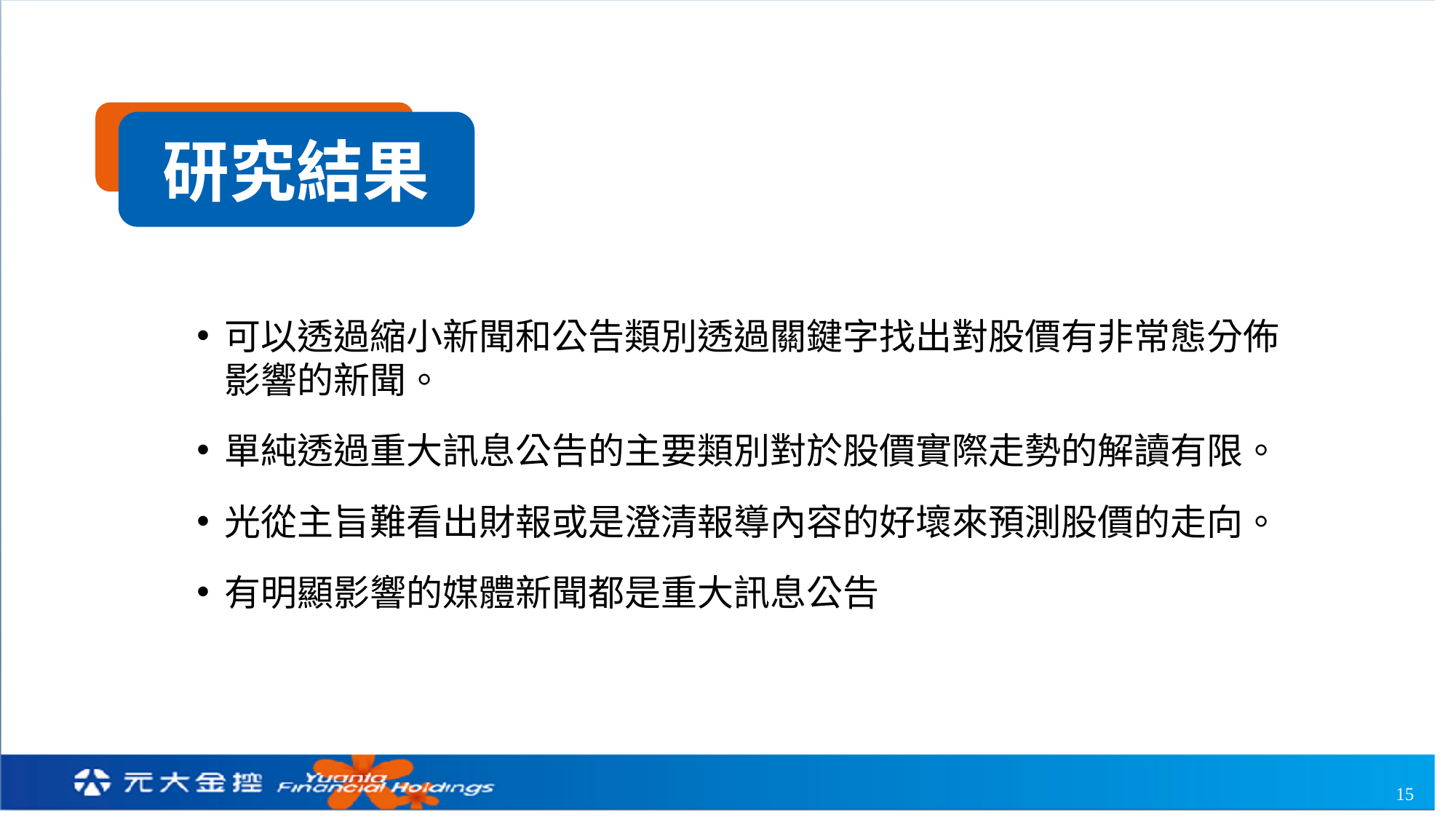

研究結果
可以透過縮小新聞和公告類別透過關鍵字找出對股價有非常態分佈影響的新聞。
單純透過重大訊息公告的主要類別對於股價實際走勢的解讀有限。
光從主旨難看出財報或是澄清報導內容的好壞來預測股價的走向。
有明顯影響的媒體新聞都是重大訊息公告
15